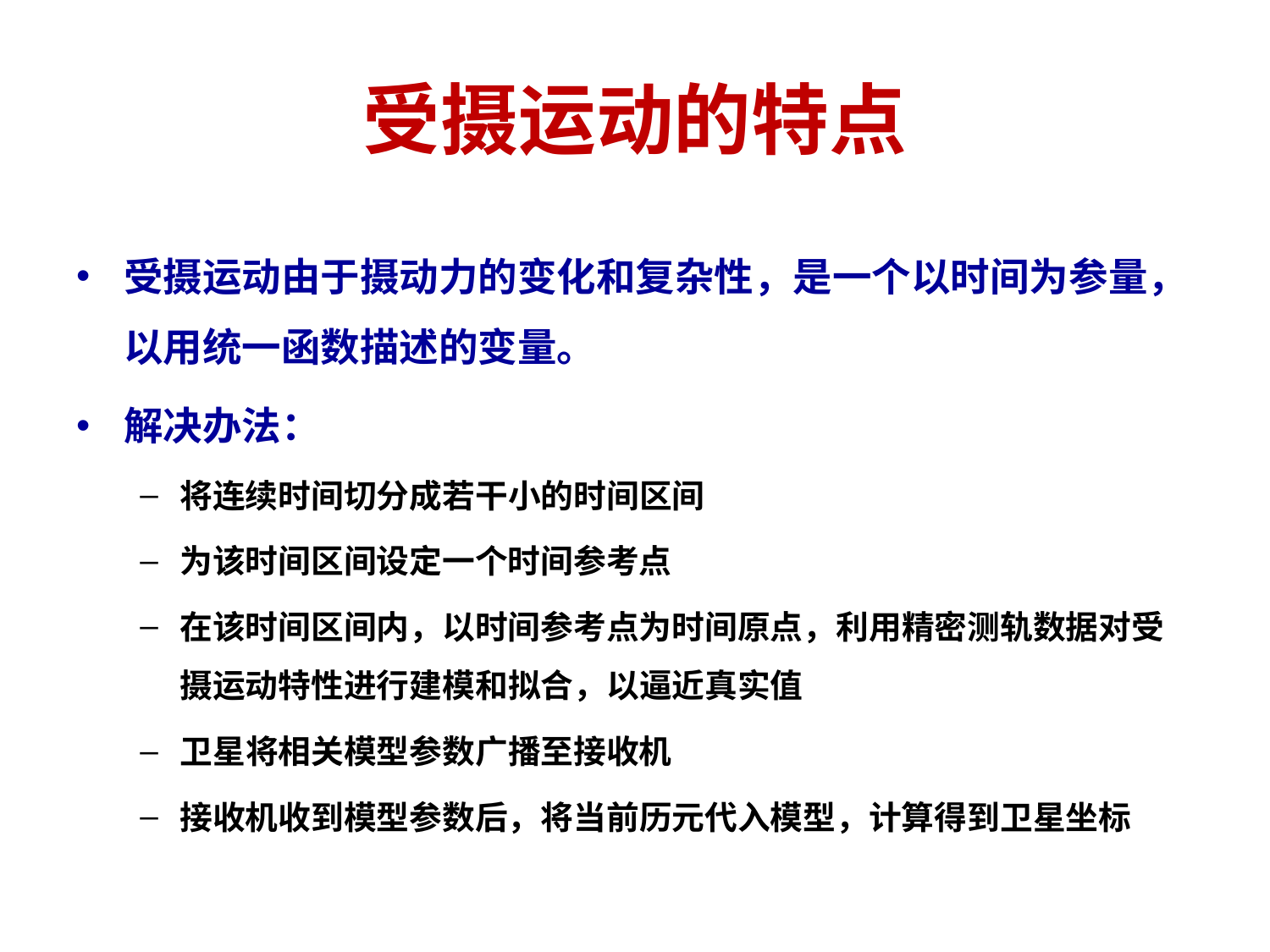

# 受摄运动的特点
受摄运动由于摄动力的变化和复杂性，是一个以时间为参量，以用统一函数描述的变量。
解决办法：
将连续时间切分成若干小的时间区间
为该时间区间设定一个时间参考点
在该时间区间内，以时间参考点为时间原点，利用精密测轨数据对受摄运动特性进行建模和拟合，以逼近真实值
卫星将相关模型参数广播至接收机
接收机收到模型参数后，将当前历元代入模型，计算得到卫星坐标